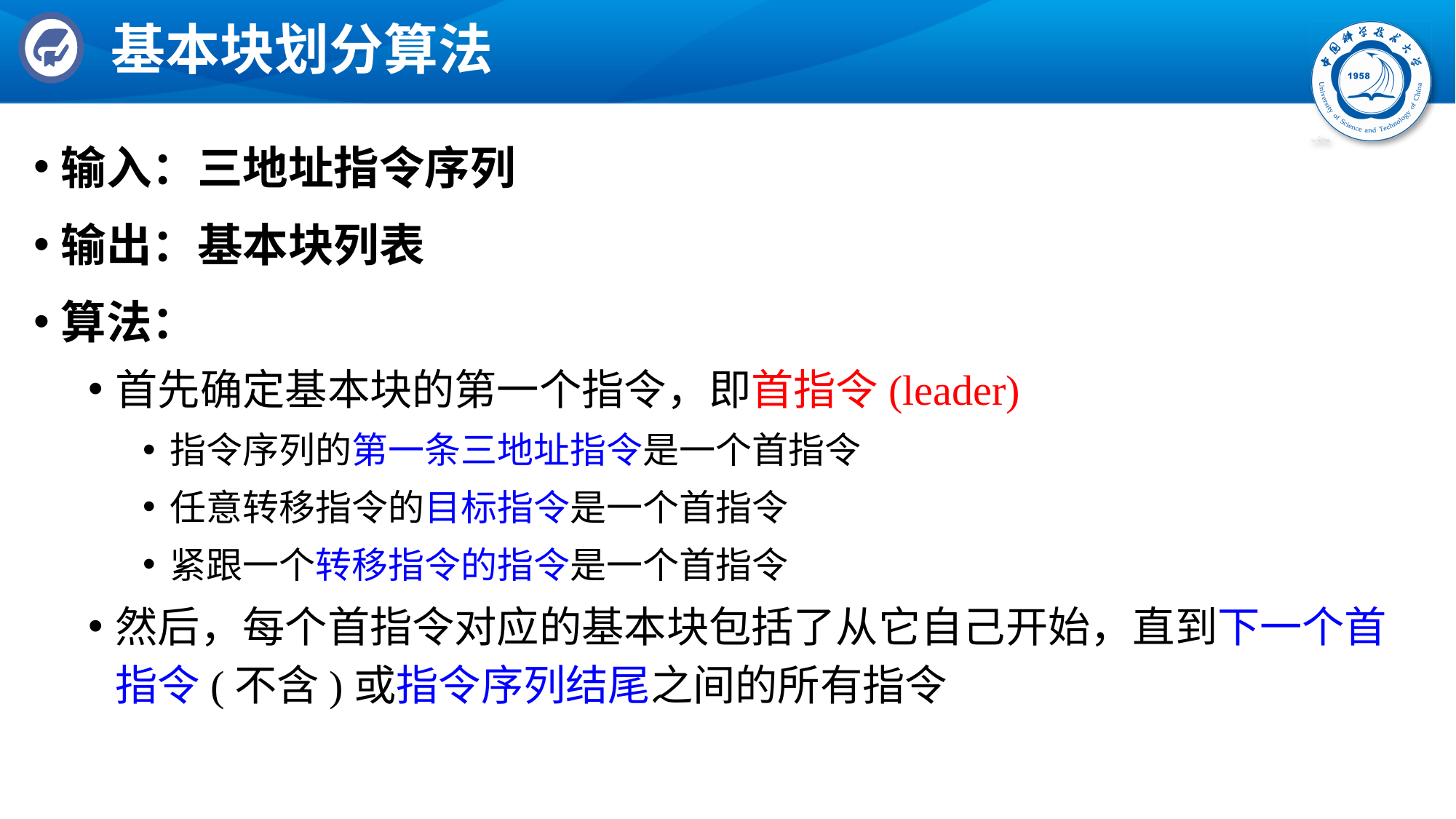

# 基本块划分算法
输入：三地址指令序列
输出：基本块列表
算法：
首先确定基本块的第一个指令，即首指令(leader)
指令序列的第一条三地址指令是一个首指令
任意转移指令的目标指令是一个首指令
紧跟一个转移指令的指令是一个首指令
然后，每个首指令对应的基本块包括了从它自己开始，直到下一个首指令(不含)或指令序列结尾之间的所有指令